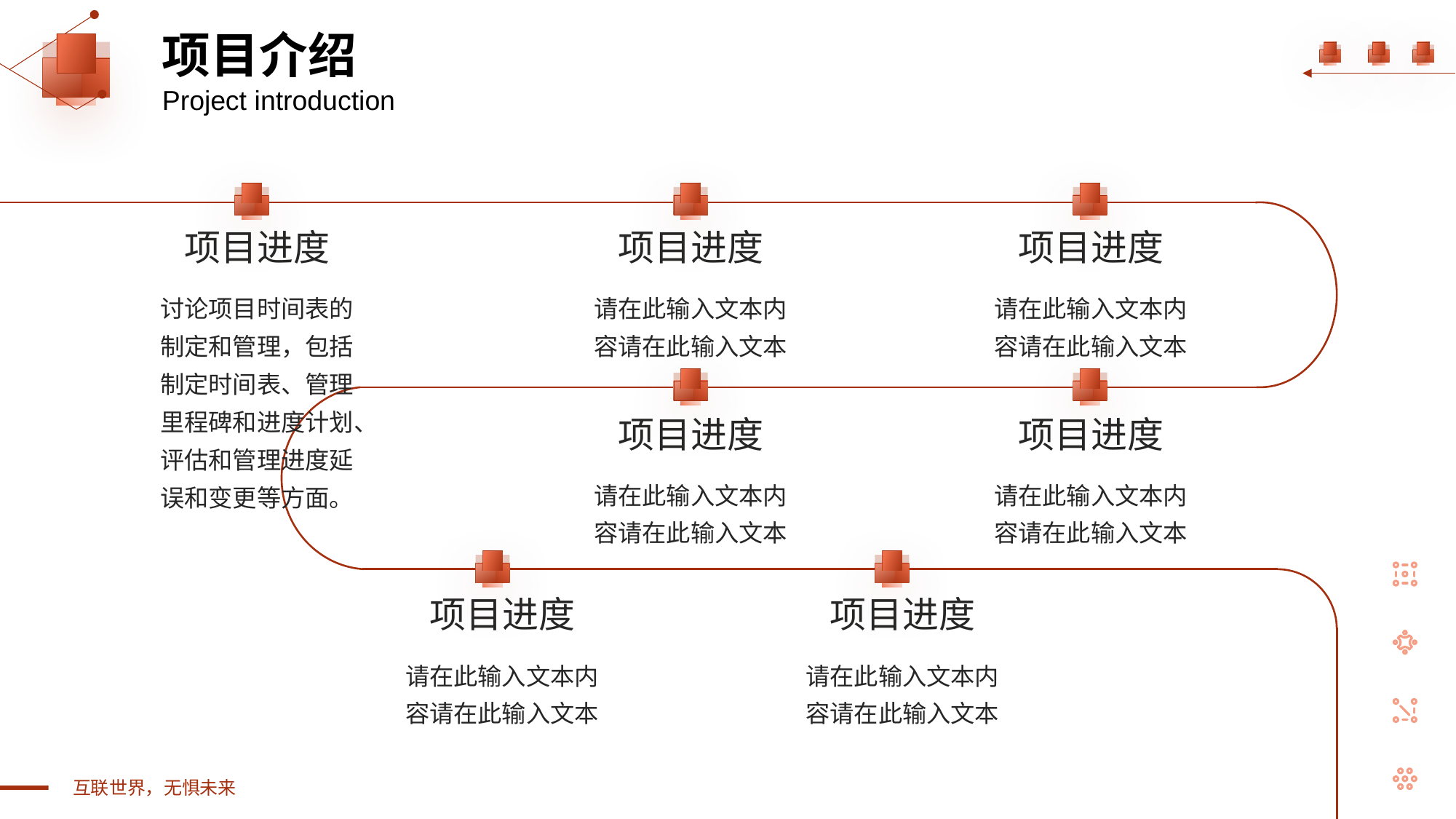

项目介绍
Project introduction

项目进度
讨论项目时间表的制定和管理，包括制定时间表、管理里程碑和进度计划、评估和管理进度延误和变更等方面。
项目进度
请在此输入文本内容请在此输入文本
项目进度
请在此输入文本内容请在此输入文本

项目进度
请在此输入文本内容请在此输入文本
项目进度
请在此输入文本内容请在此输入文本

项目进度
请在此输入文本内容请在此输入文本
项目进度
请在此输入文本内容请在此输入文本